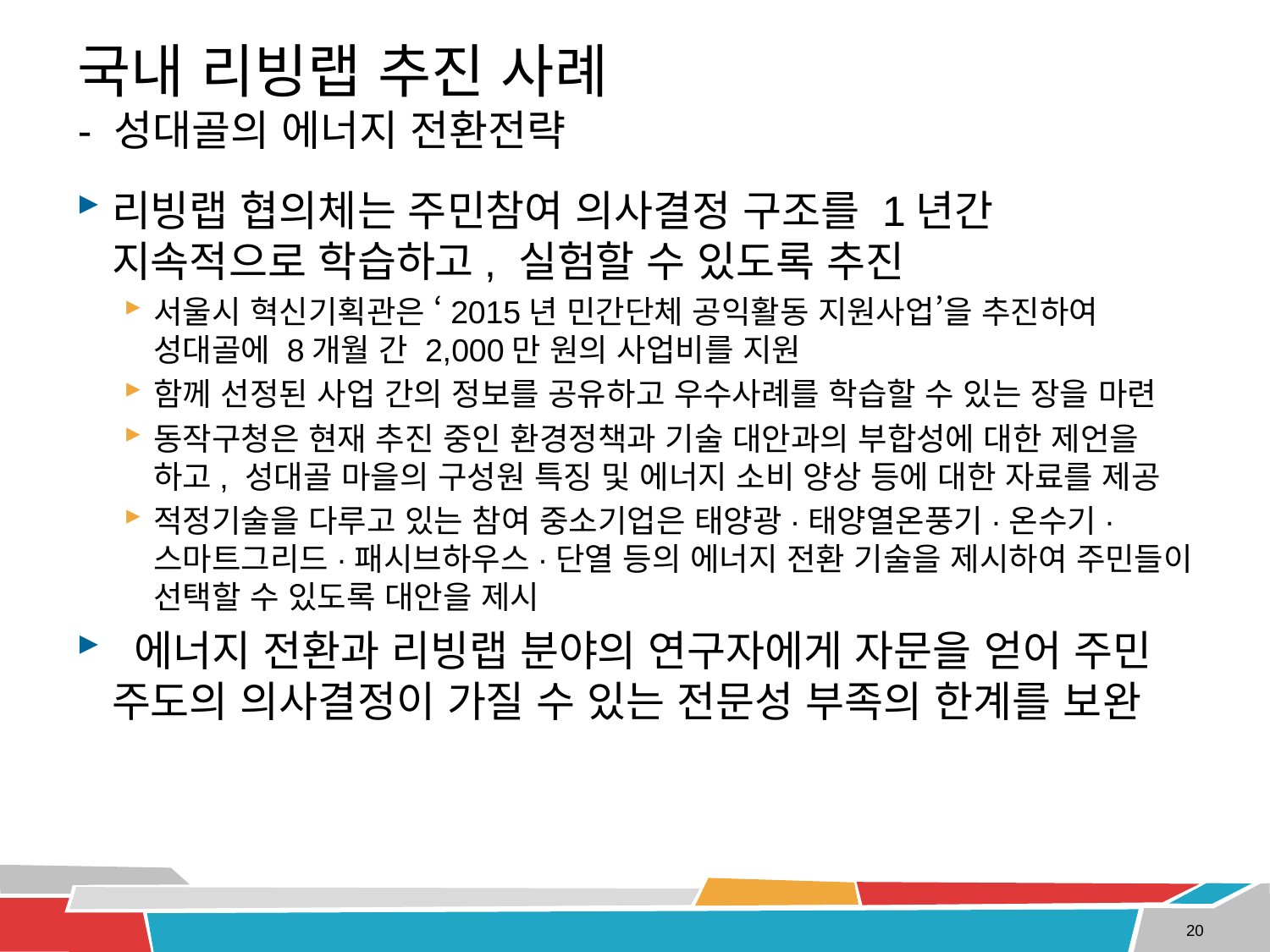

# 국내 리빙랩 추진 사례 - 성대골의 에너지 전환전략
리빙랩 협의체는 주민참여 의사결정 구조를 1년간 지속적으로 학습하고, 실험할 수 있도록 추진
서울시 혁신기획관은 ‘2015년 민간단체 공익활동 지원사업’을 추진하여 성대골에 8개월 간 2,000만 원의 사업비를 지원
함께 선정된 사업 간의 정보를 공유하고 우수사례를 학습할 수 있는 장을 마련
동작구청은 현재 추진 중인 환경정책과 기술 대안과의 부합성에 대한 제언을 하고, 성대골 마을의 구성원 특징 및 에너지 소비 양상 등에 대한 자료를 제공
적정기술을 다루고 있는 참여 중소기업은 태양광·태양열온풍기·온수기·스마트그리드·패시브하우스·단열 등의 에너지 전환 기술을 제시하여 주민들이 선택할 수 있도록 대안을 제시
 에너지 전환과 리빙랩 분야의 연구자에게 자문을 얻어 주민 주도의 의사결정이 가질 수 있는 전문성 부족의 한계를 보완
20